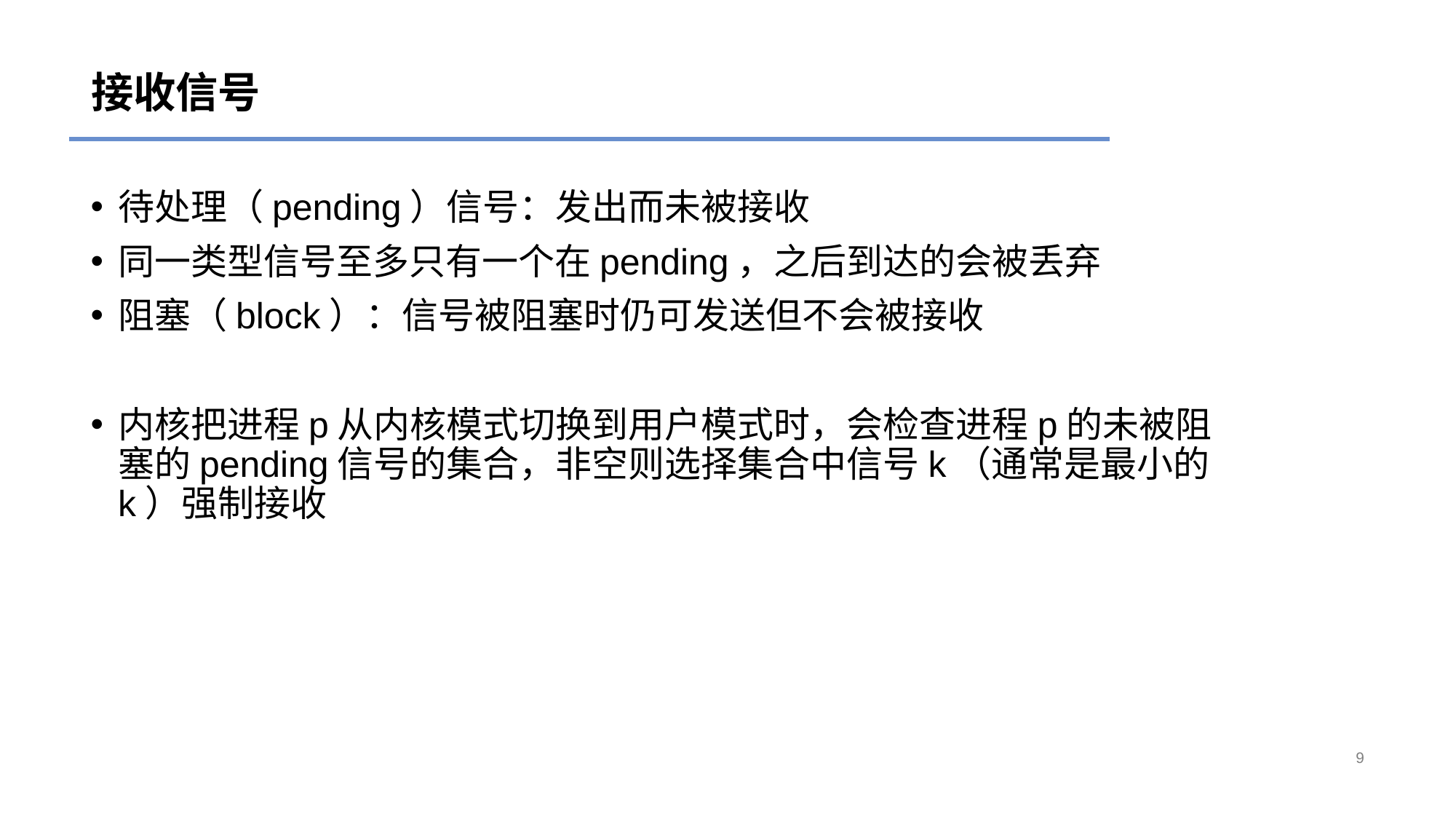

# 接收信号
待处理（pending）信号：发出而未被接收
同一类型信号至多只有一个在pending，之后到达的会被丢弃
阻塞（block）：信号被阻塞时仍可发送但不会被接收

内核把进程p从内核模式切换到用户模式时，会检查进程p的未被阻塞的pending信号的集合，非空则选择集合中信号k（通常是最小的k）强制接收
9